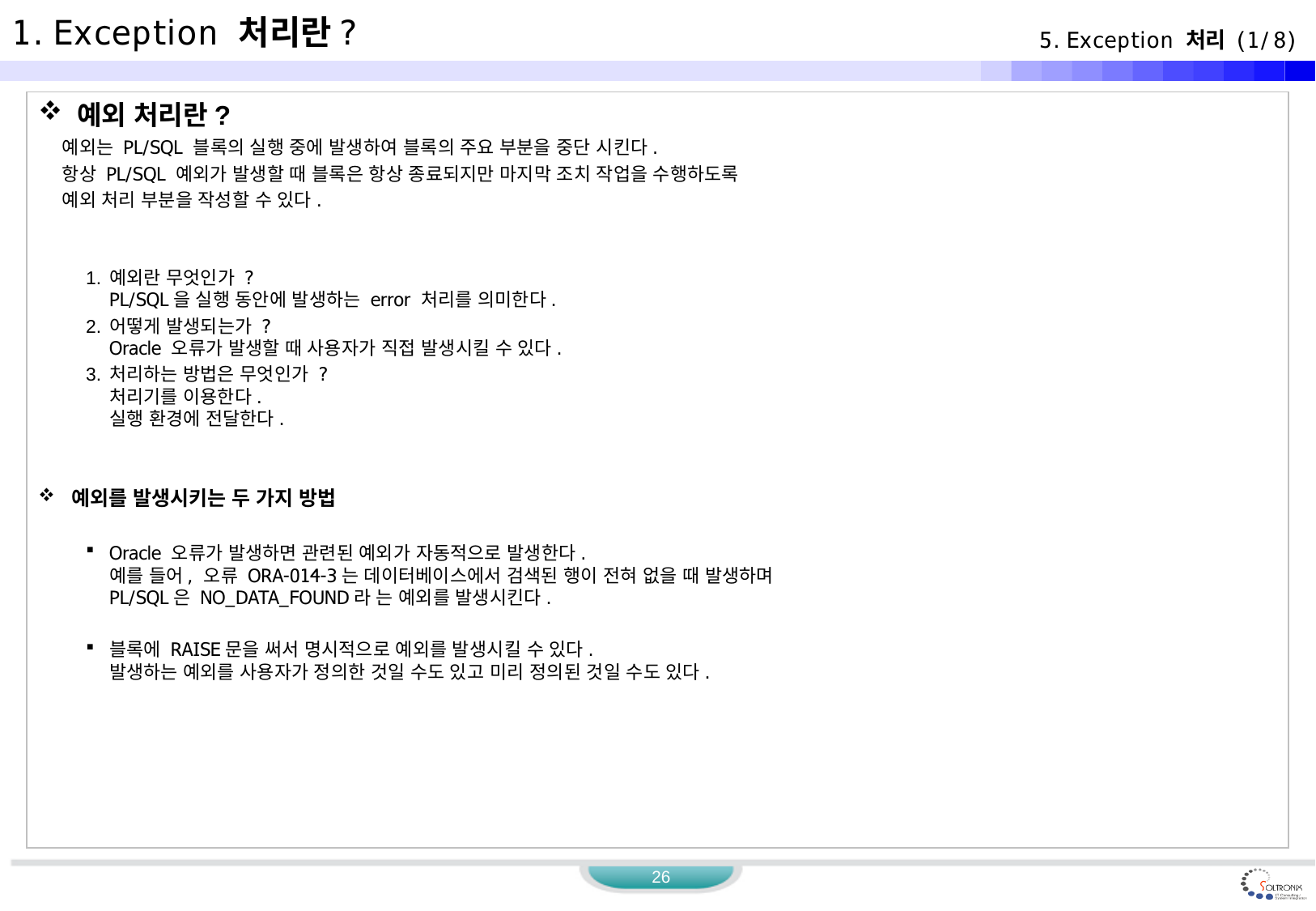

1. Exception 처리란?
5. Exception 처리 (1/8)
 예외 처리란?
	예외는 PL/SQL 블록의 실행 중에 발생하여 블록의 주요 부분을 중단 시킨다.
	항상 PL/SQL 예외가 발생할 때 블록은 항상 종료되지만 마지막 조치 작업을 수행하도록
	예외 처리 부분을 작성할 수 있다.

예외란 무엇인가 ?
PL/SQL을 실행 동안에 발생하는 error 처리를 의미한다.
어떻게 발생되는가 ?
Oracle 오류가 발생할 때 사용자가 직접 발생시킬 수 있다.
처리하는 방법은 무엇인가 ?
처리기를 이용한다.
실행 환경에 전달한다.

 예외를 발생시키는 두 가지 방법

Oracle 오류가 발생하면 관련된 예외가 자동적으로 발생한다.
예를 들어, 오류 ORA-014-3는 데이터베이스에서 검색된 행이 전혀 없을 때 발생하며
PL/SQL은 NO_DATA_FOUND라 는 예외를 발생시킨다.

블록에 RAISE문을 써서 명시적으로 예외를 발생시킬 수 있다.
발생하는 예외를 사용자가 정의한 것일 수도 있고 미리 정의된 것일 수도 있다.